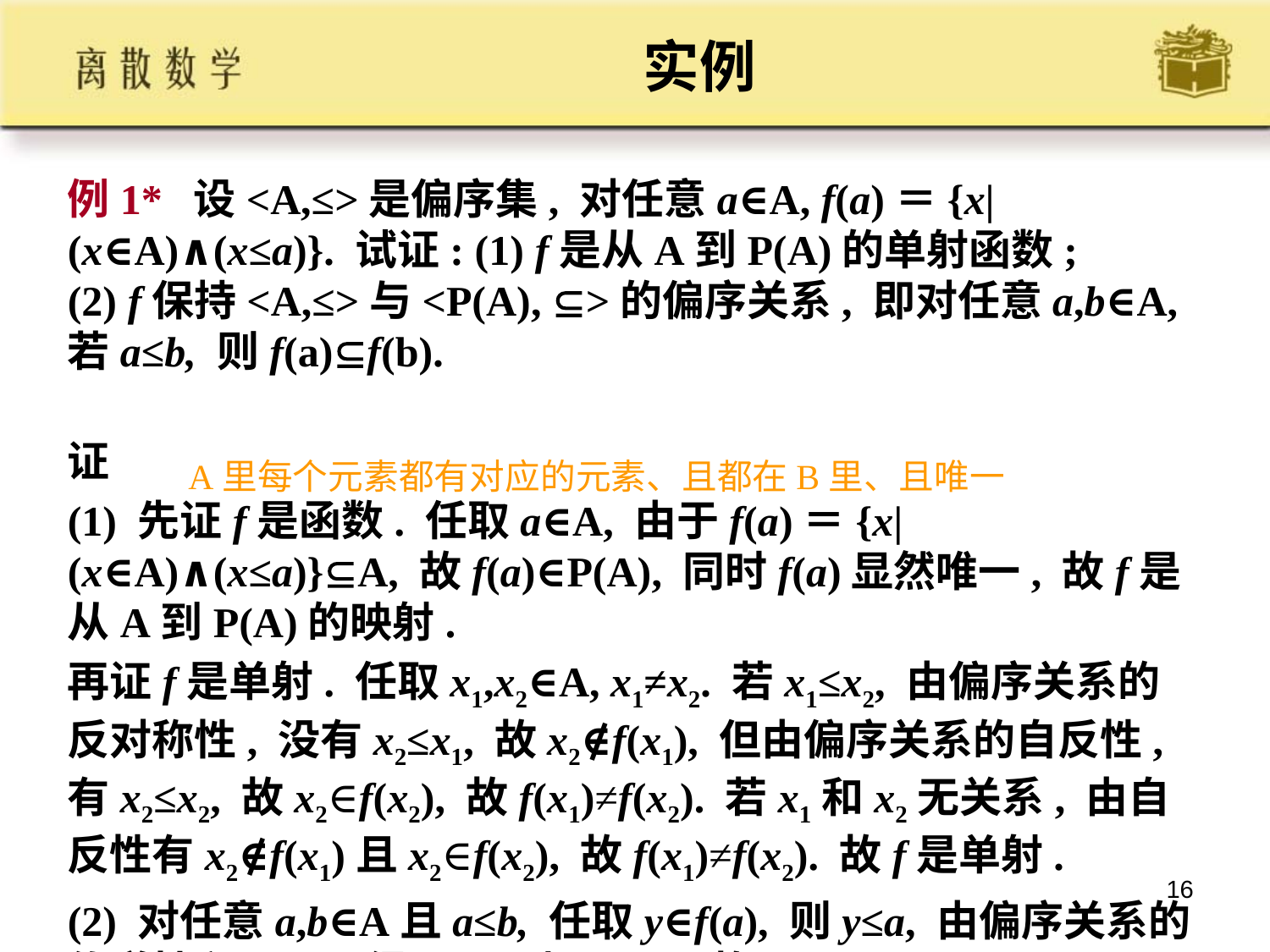

# 实例
例1*  设<A,≤>是偏序集, 对任意a∈A, f(a)＝{x|(x∈A)∧(x≤a)}. 试证: (1) f是从A到P(A)的单射函数;
(2) f保持<A,≤>与<P(A), ⊆>的偏序关系, 即对任意a,b∈A, 若a≤b, 则f(a)⊆f(b).
证
(1) 先证f是函数. 任取a∈A, 由于f(a)＝{x|(x∈A)∧(x≤a)}⊆A, 故f(a)∈P(A), 同时f(a)显然唯一, 故f是从A到P(A)的映射.
再证f是单射. 任取x1,x2∈A, x1≠x2. 若x1≤x2, 由偏序关系的反对称性, 没有x2≤x1, 故x2∉f(x1), 但由偏序关系的自反性,有x2≤x2, 故x2∈f(x2), 故f(x1)≠f(x2). 若x1和x2无关系, 由自反性有x2∉f(x1)且x2∈f(x2), 故f(x1)≠f(x2). 故f是单射.
(2) 对任意a,b∈A且a≤b, 任取y∈f(a), 则y≤a, 由偏序关系的传递性和y≤a≤b得y≤b, 则y∈f(b), 故f(a)⊆f(b)
A里每个元素都有对应的元素、且都在B里、且唯一

16